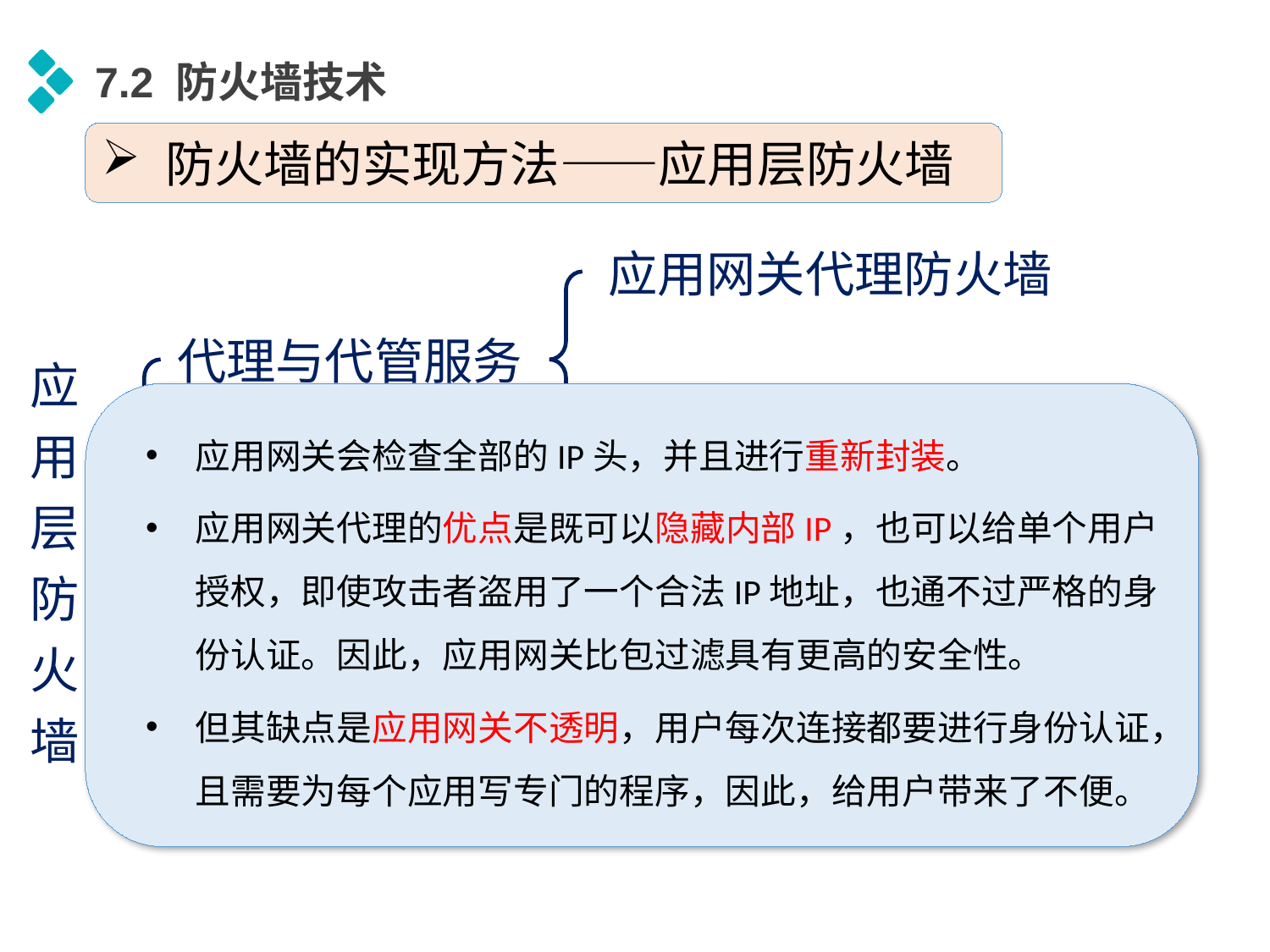

7.2 防火墙技术

防火墙的实现方法——应用层防火墙
应用网关代理防火墙

应用层防火墙
代理与代管服务

应用网关会检查全部的IP头，并且进行重新封装。
应用网关代理的优点是既可以隐藏内部IP，也可以给单个用户授权，即使攻击者盗用了一个合法IP地址，也通不过严格的身份认证。因此，应用网关比包过滤具有更高的安全性。
但其缺点是应用网关不透明，用户每次连接都要进行身份认证，且需要为每个应用写专门的程序，因此，给用户带来了不便。
地址扩充与地址保护